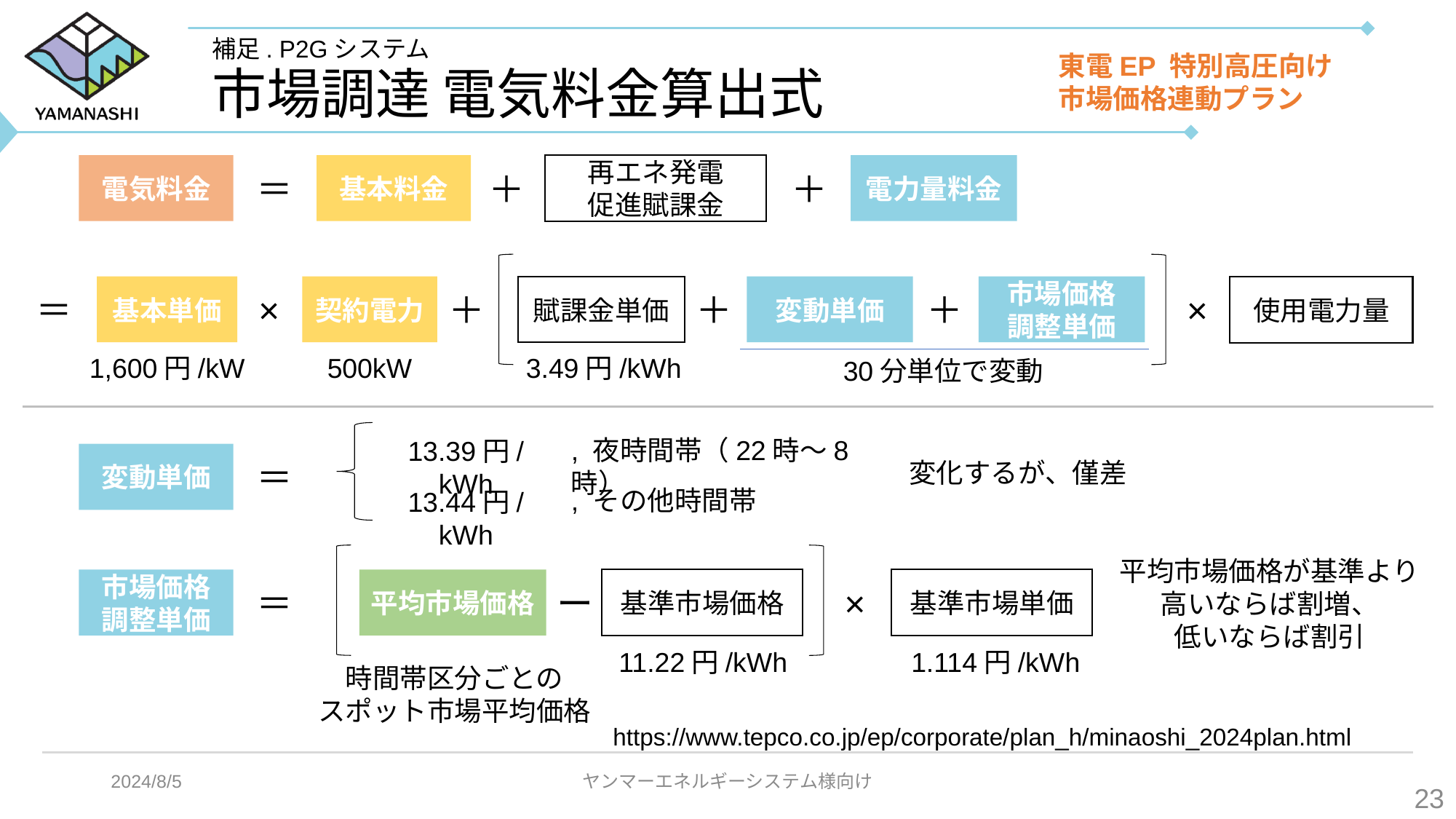

補足. P2Gシステム
東電EP 特別高圧向け
市場価格連動プラン
# 市場調達 電気料金算出式
電気料金
基本料金
再エネ発電
促進賦課金
電力量料金
＝
＋
＋

基本単価
契約電力
賦課金単価
変動単価
市場価格
調整単価
使用電力量
×
＝
×
＋
＋
＋
1,600円/kW
500kW
3.49円/kWh
30分単位で変動

, 夜時間帯（22時～8時）
13.39円/kWh
変動単価
＝
変化するが、僅差
, その他時間帯
13.44円/kWh

平均市場価格が基準より高いならば割増、
低いならば割引
市場価格
調整単価
平均市場価格
基準市場価格
基準市場単価
＝
ー
×
11.22円/kWh
1.114円/kWh
時間帯区分ごとの
スポット市場平均価格
https://www.tepco.co.jp/ep/corporate/plan_h/minaoshi_2024plan.html
2024/8/5
ヤンマーエネルギーシステム様向け
23